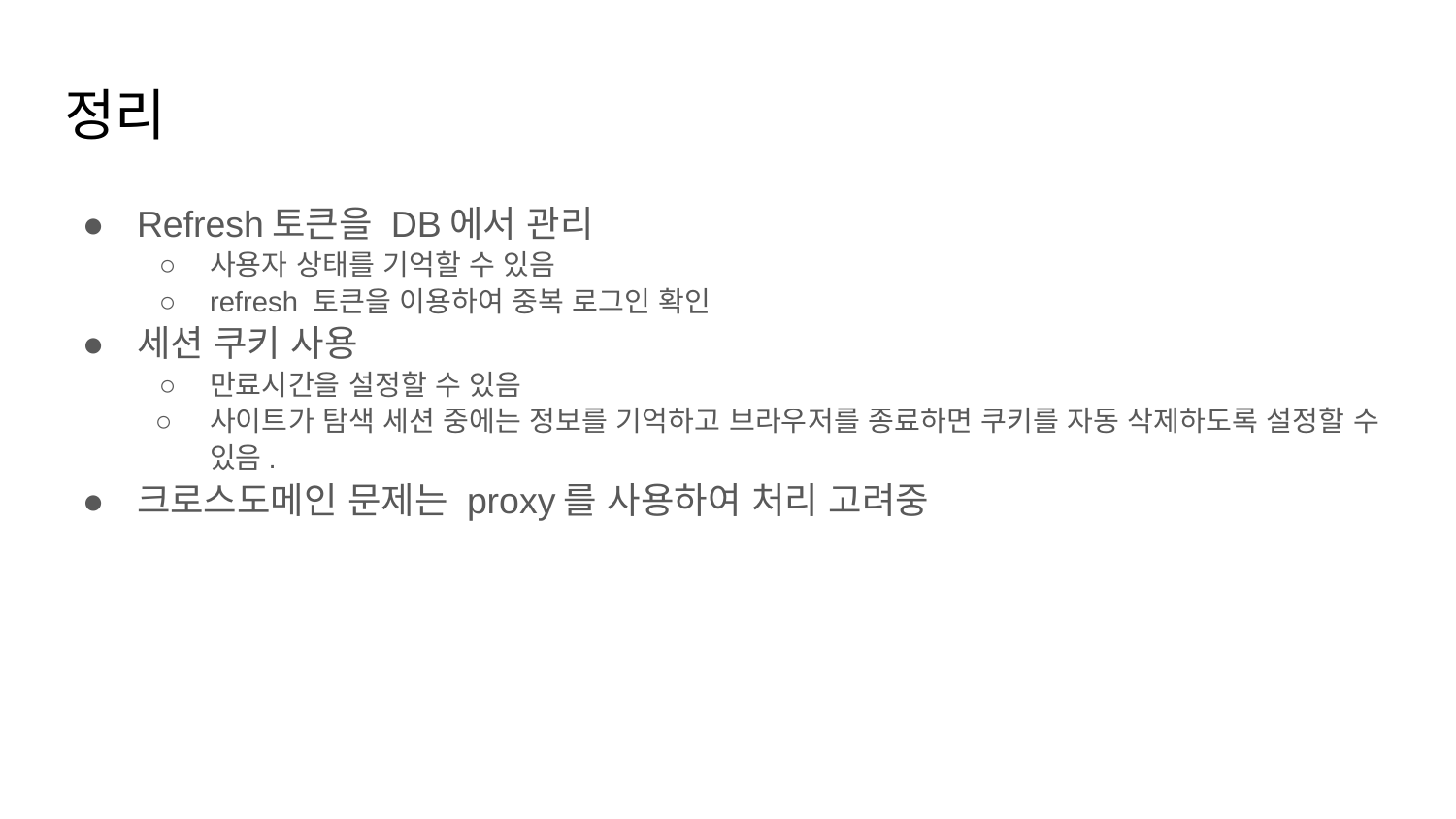

# 정리
Refresh토큰을 DB에서 관리
사용자 상태를 기억할 수 있음
refresh 토큰을 이용하여 중복 로그인 확인
세션 쿠키 사용
만료시간을 설정할 수 있음
사이트가 탐색 세션 중에는 정보를 기억하고 브라우저를 종료하면 쿠키를 자동 삭제하도록 설정할 수 있음.
크로스도메인 문제는 proxy를 사용하여 처리 고려중